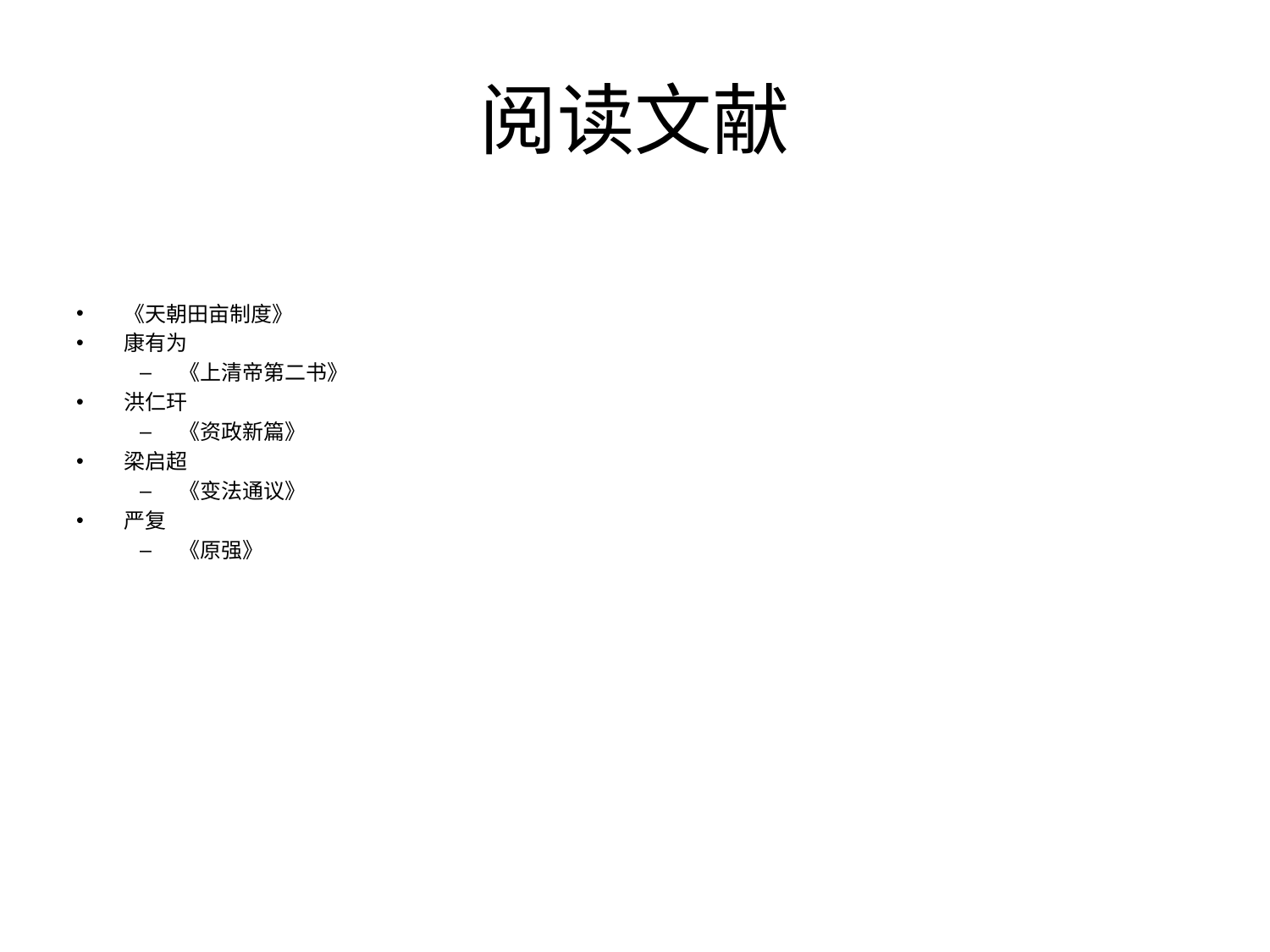

# 阅读文献

《天朝田亩制度》
康有为
《上清帝第二书》
洪仁玕
《资政新篇》
梁启超
《变法通议》
严复
《原强》